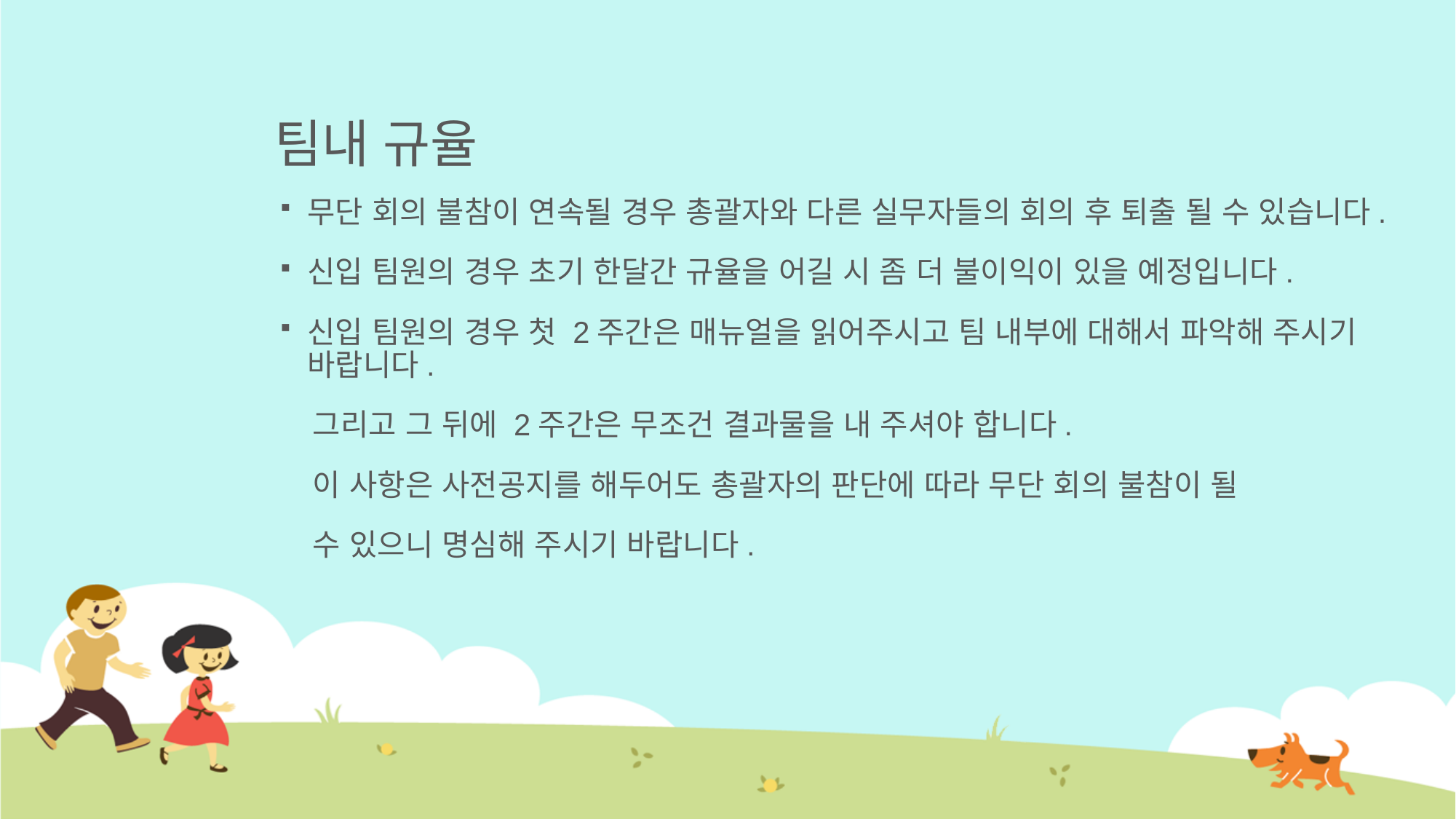

# 팀내 규율
무단 회의 불참이 연속될 경우 총괄자와 다른 실무자들의 회의 후 퇴출 될 수 있습니다.
신입 팀원의 경우 초기 한달간 규율을 어길 시 좀 더 불이익이 있을 예정입니다.
신입 팀원의 경우 첫 2주간은 매뉴얼을 읽어주시고 팀 내부에 대해서 파악해 주시기 바랍니다.
   그리고 그 뒤에 2주간은 무조건 결과물을 내 주셔야 합니다.
   이 사항은 사전공지를 해두어도 총괄자의 판단에 따라 무단 회의 불참이 될
   수 있으니 명심해 주시기 바랍니다.